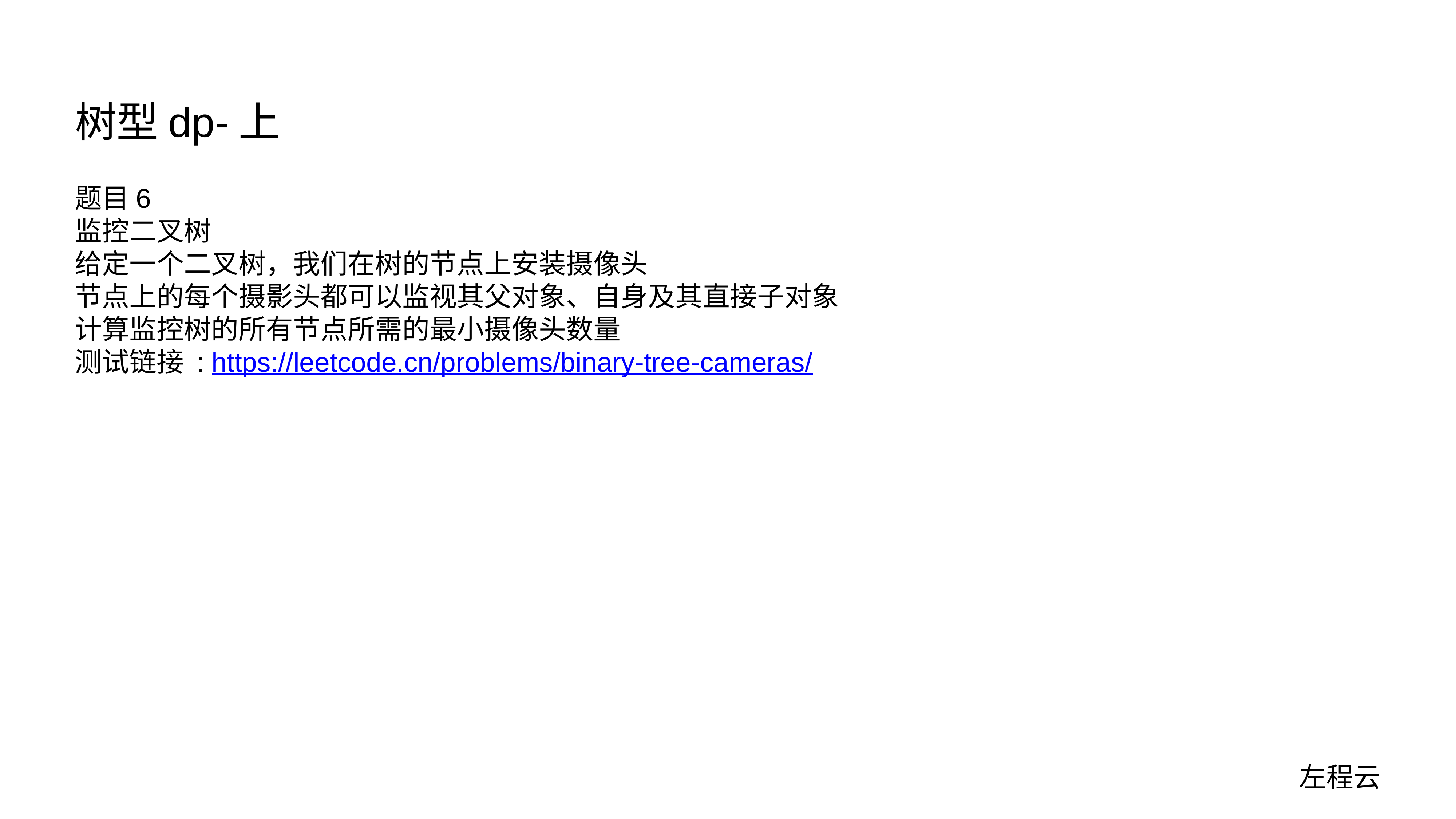

# 树型dp-上
题目6
监控二叉树
给定一个二叉树，我们在树的节点上安装摄像头
节点上的每个摄影头都可以监视其父对象、自身及其直接子对象
计算监控树的所有节点所需的最小摄像头数量
测试链接 : https://leetcode.cn/problems/binary-tree-cameras/
左程云